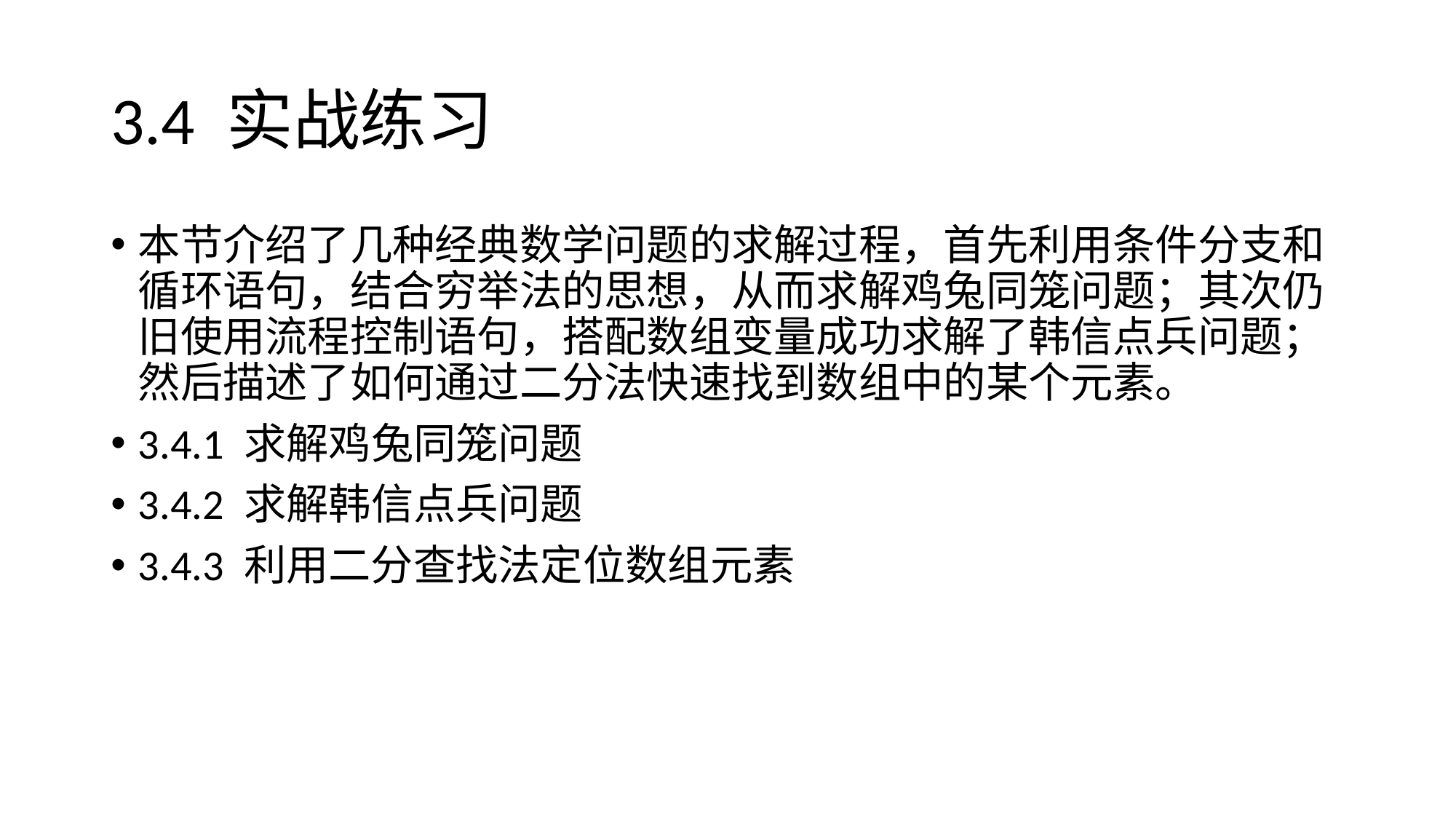

# 3.4 实战练习
本节介绍了几种经典数学问题的求解过程，首先利用条件分支和循环语句，结合穷举法的思想，从而求解鸡兔同笼问题；其次仍旧使用流程控制语句，搭配数组变量成功求解了韩信点兵问题；然后描述了如何通过二分法快速找到数组中的某个元素。
3.4.1 求解鸡兔同笼问题
3.4.2 求解韩信点兵问题
3.4.3 利用二分查找法定位数组元素